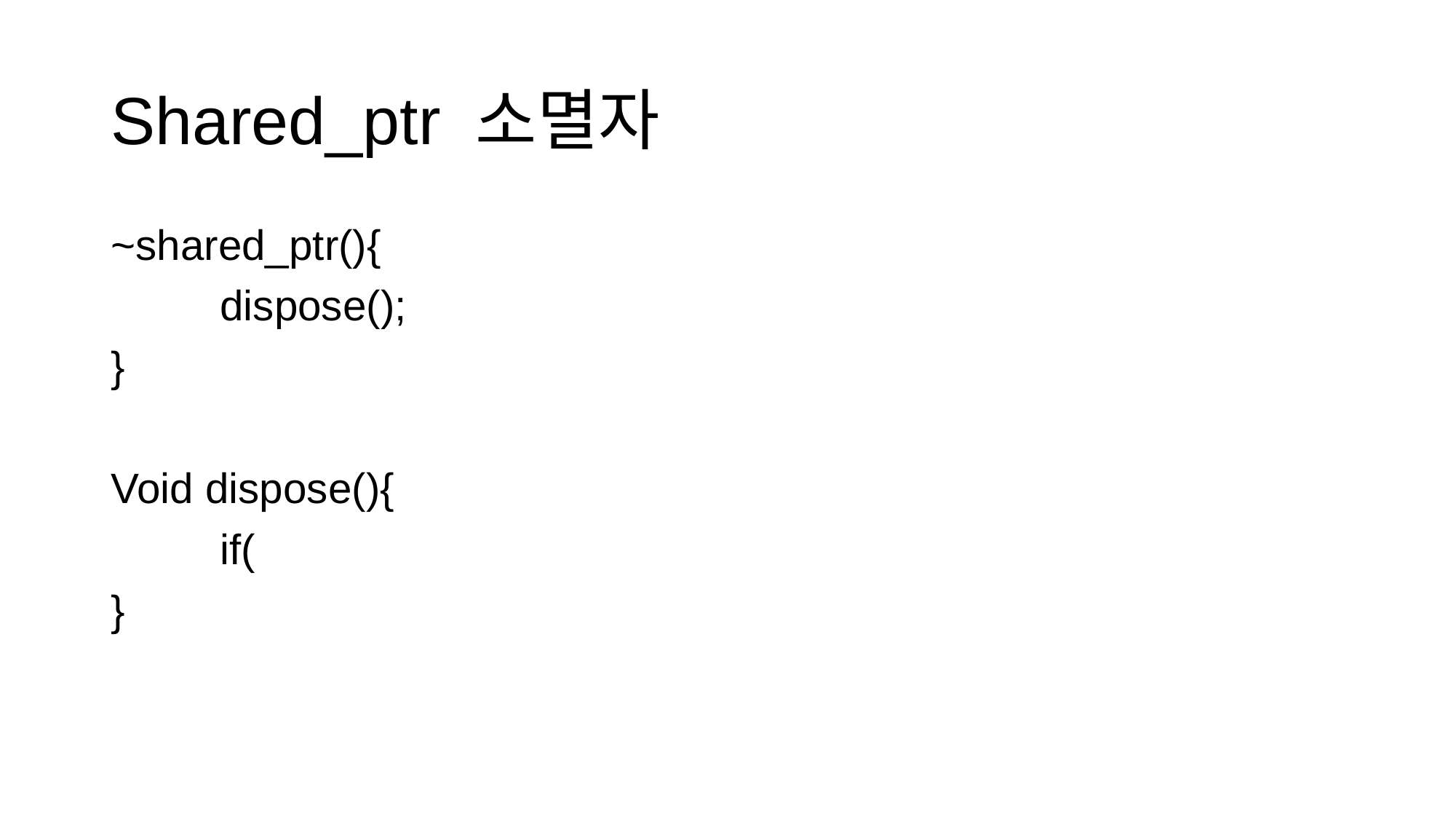

# Shared_ptr 소멸자
~shared_ptr(){
	dispose();
}

Void dispose(){
	if(
}